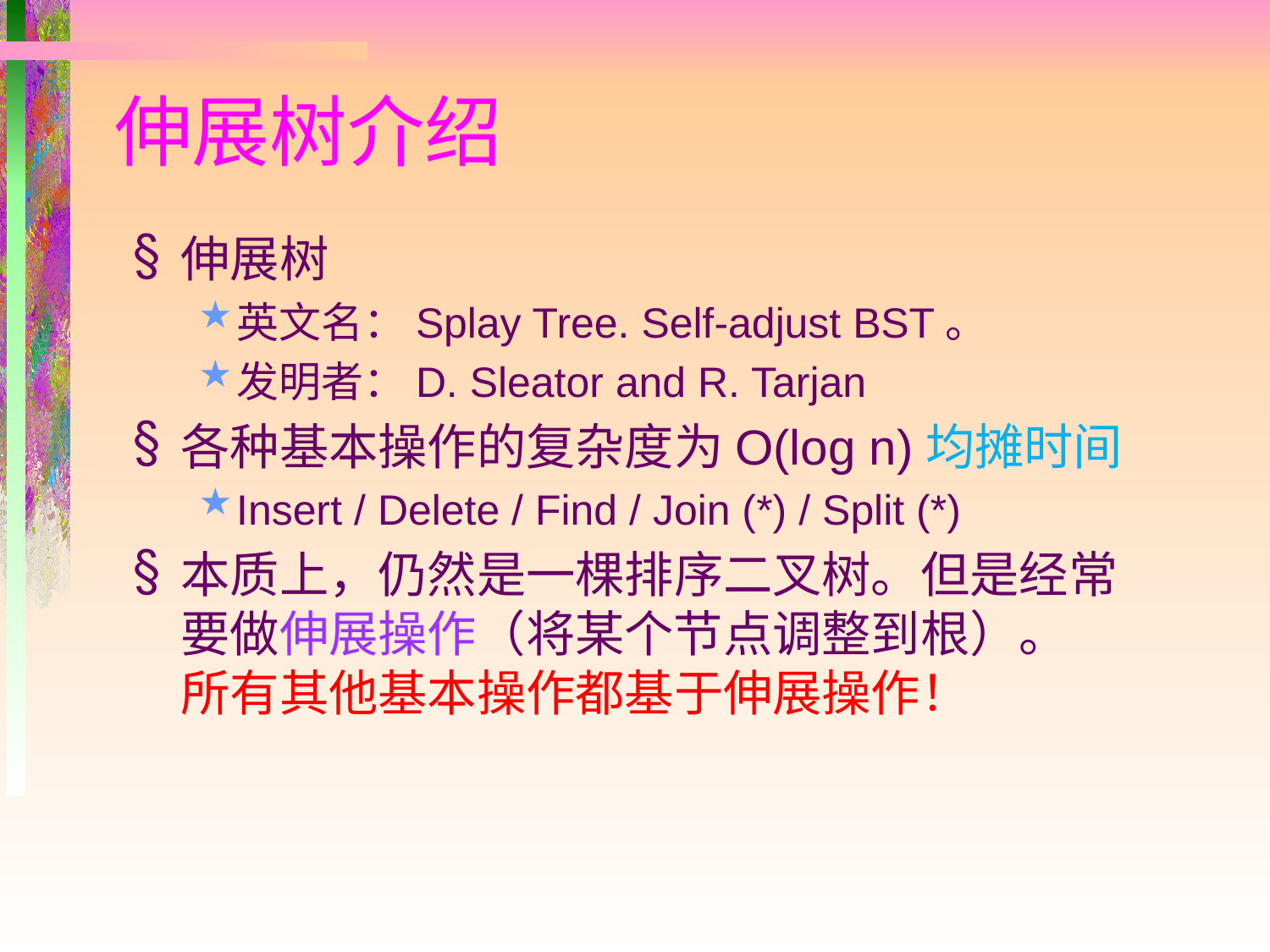

# 伸展树介绍
伸展树
英文名：Splay Tree. Self-adjust BST。
发明者：D. Sleator and R. Tarjan
各种基本操作的复杂度为O(log n)均摊时间
Insert / Delete / Find / Join (*) / Split (*)
本质上，仍然是一棵排序二叉树。但是经常
要做伸展操作（将某个节点调整到根）。
所有其他基本操作都基于伸展操作！